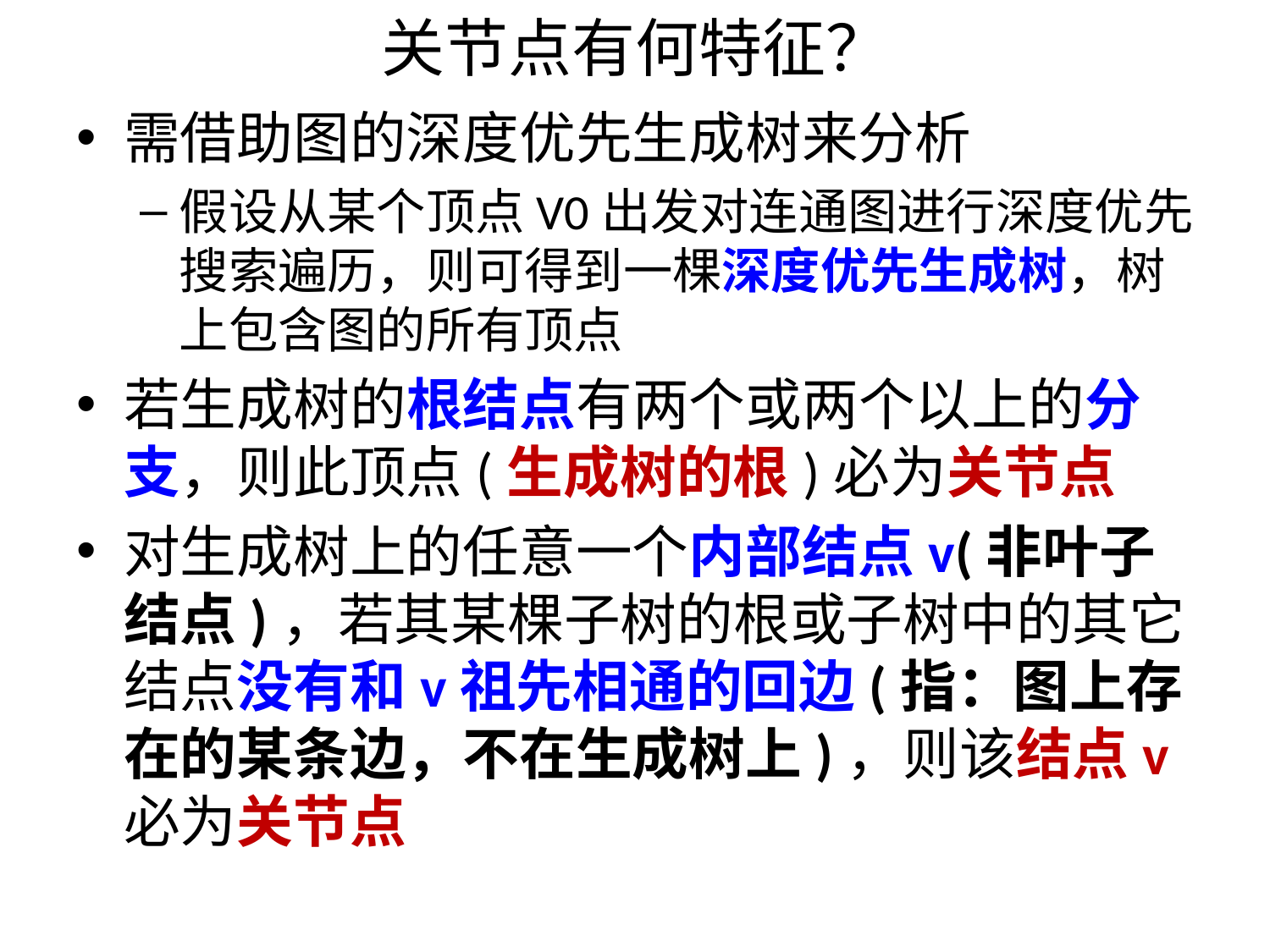

# 关节点有何特征？
需借助图的深度优先生成树来分析
假设从某个顶点V0出发对连通图进行深度优先搜索遍历，则可得到一棵深度优先生成树，树上包含图的所有顶点
若生成树的根结点有两个或两个以上的分支，则此顶点(生成树的根)必为关节点
对生成树上的任意一个内部结点v(非叶子结点)，若其某棵子树的根或子树中的其它结点没有和v祖先相通的回边(指：图上存在的某条边，不在生成树上)，则该结点v必为关节点